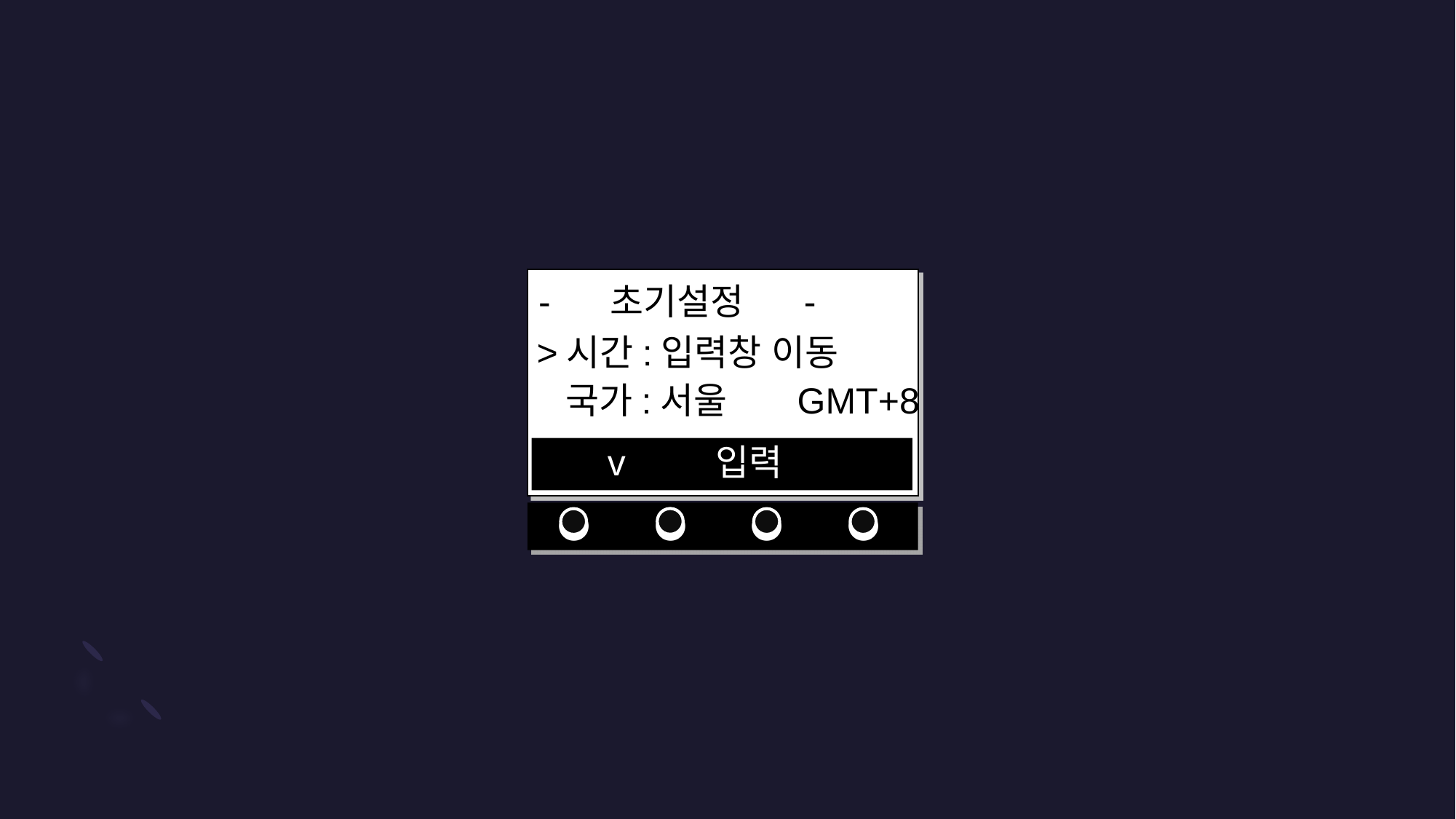

-     초기설정     -
>시간:입력창 이동
 국가:서울      GMT+8

       v        입력